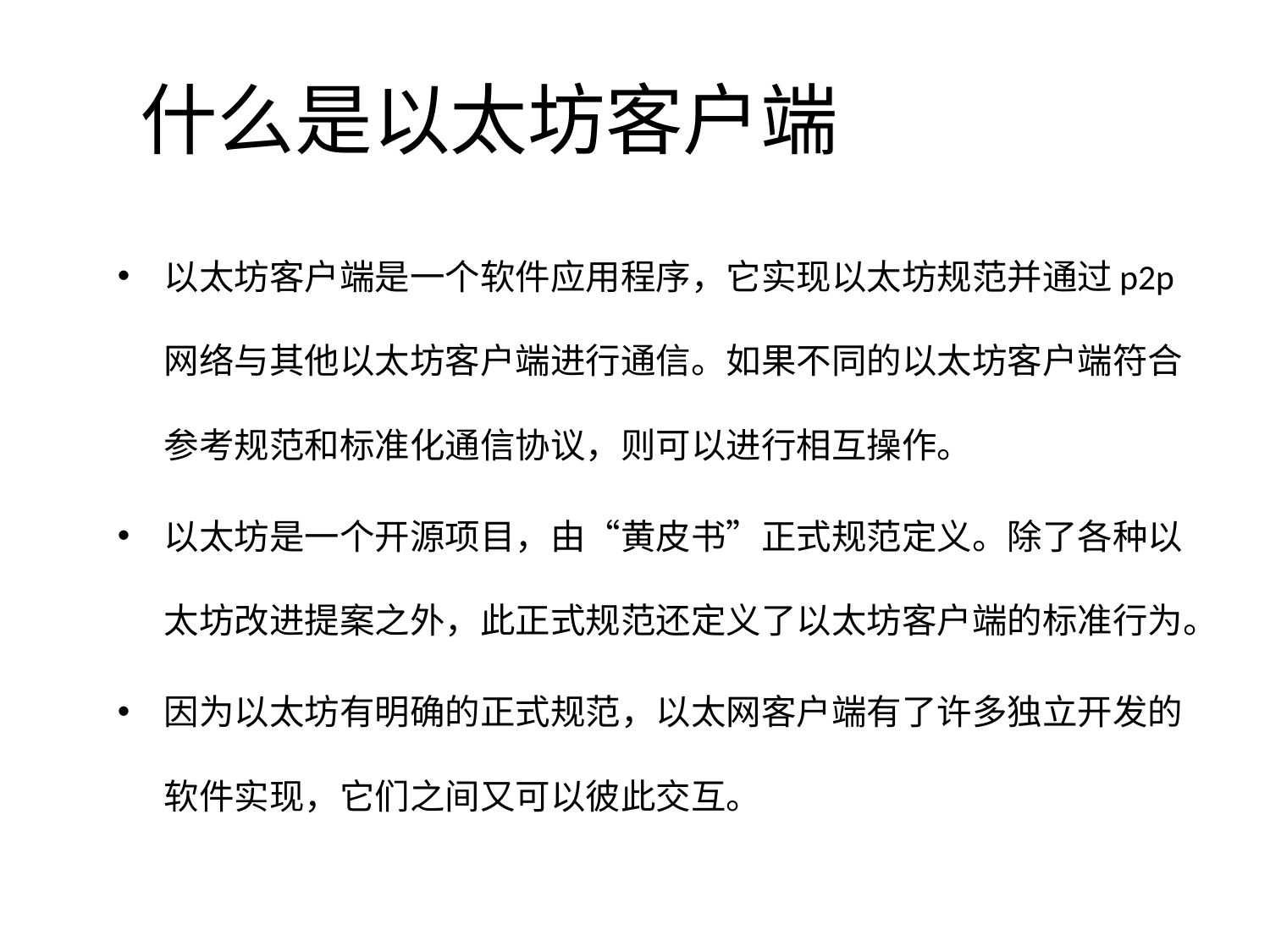

# 什么是以太坊客户端
以太坊客户端是一个软件应用程序，它实现以太坊规范并通过p2p网络与其他以太坊客户端进行通信。如果不同的以太坊客户端符合参考规范和标准化通信协议，则可以进行相互操作。
以太坊是一个开源项目，由“黄皮书”正式规范定义。除了各种以太坊改进提案之外，此正式规范还定义了以太坊客户端的标准行为。
因为以太坊有明确的正式规范，以太网客户端有了许多独立开发的软件实现，它们之间又可以彼此交互。